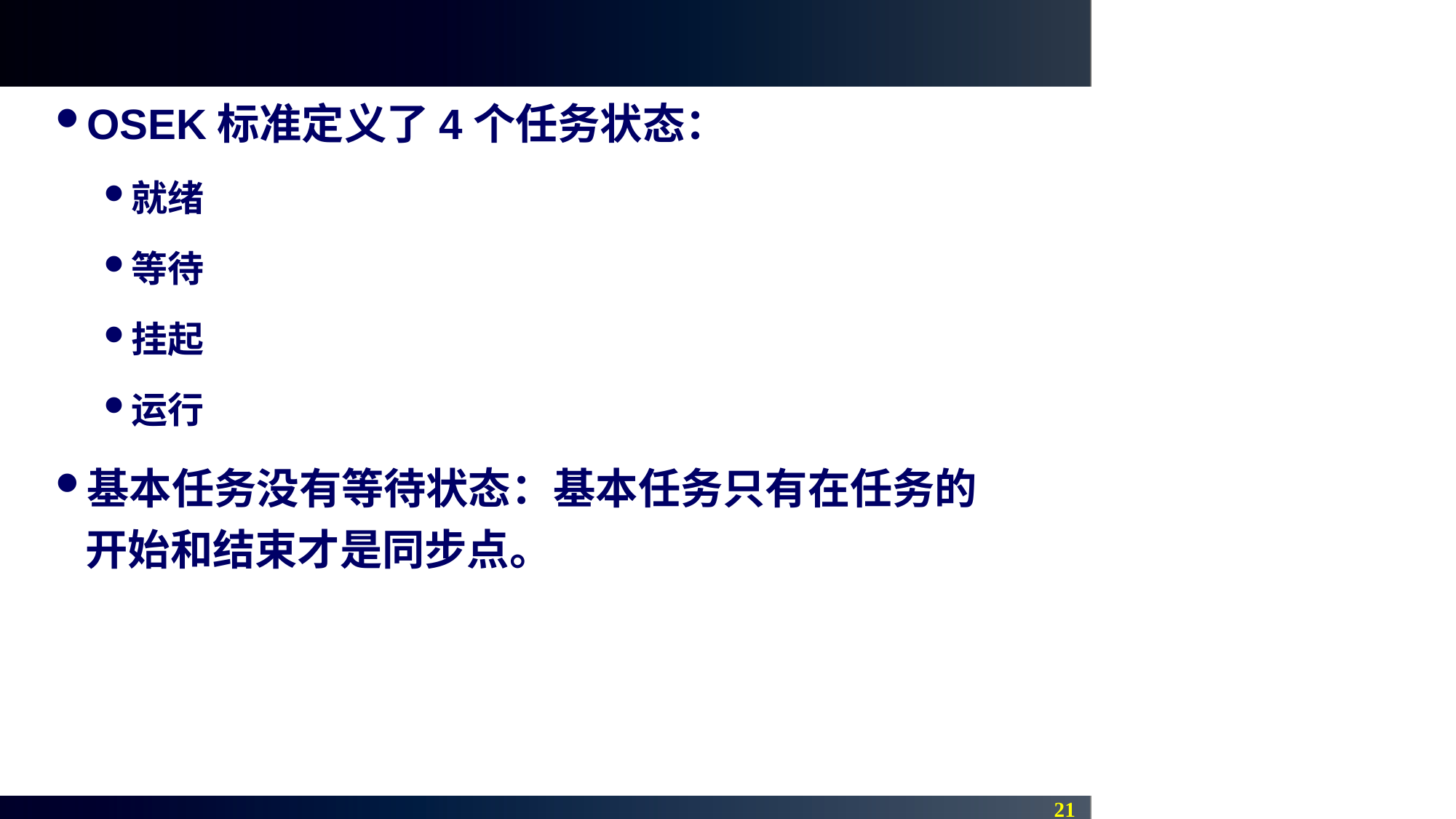

OSEK标准定义了4个任务状态：
就绪
等待
挂起
运行
基本任务没有等待状态：基本任务只有在任务的开始和结束才是同步点。